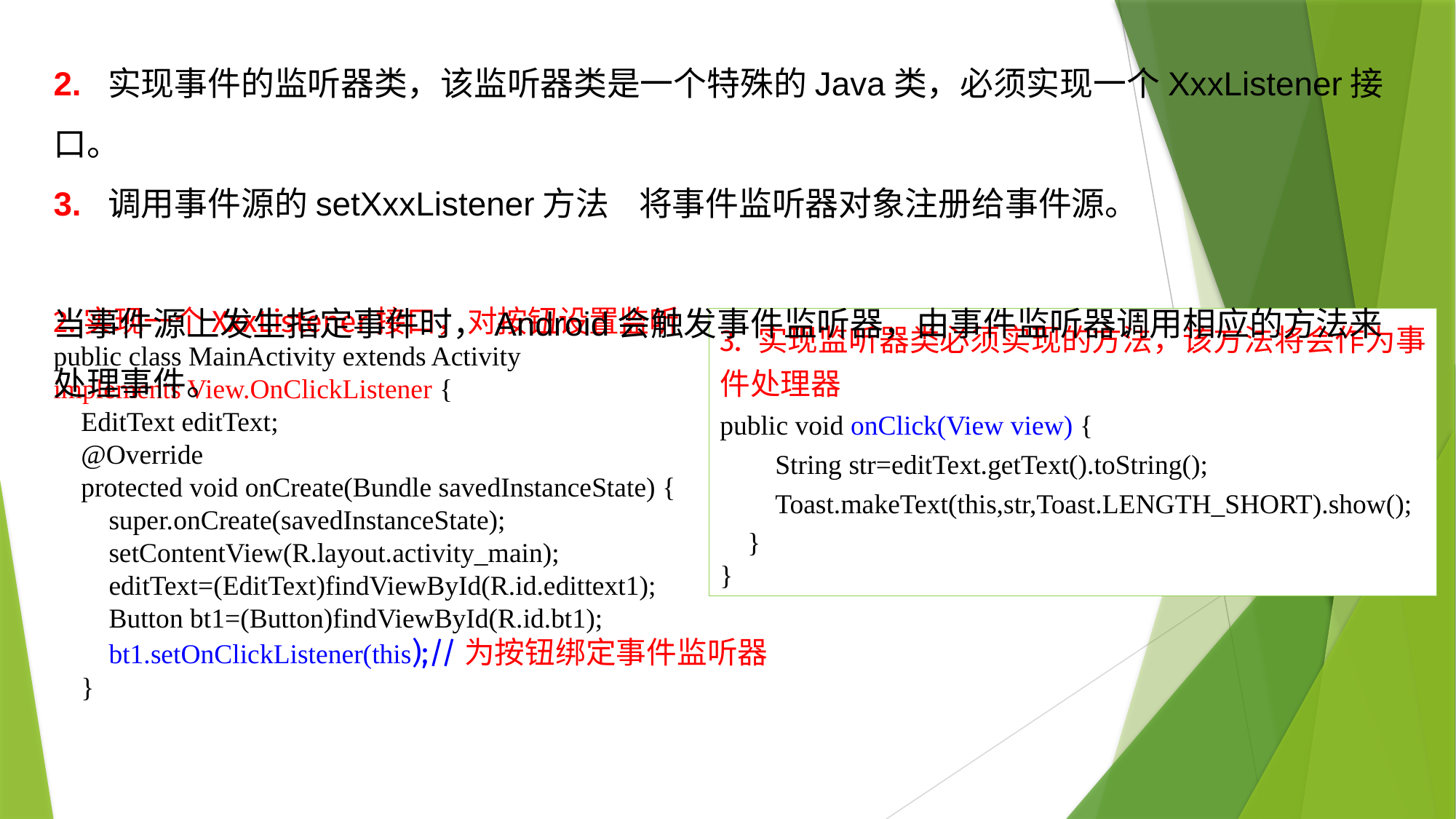

2.  实现事件的监听器类，该监听器类是一个特殊的Java类，必须实现一个XxxListener接口。
3.  调用事件源的setXxxListener方法    将事件监听器对象注册给事件源。
当事件源上发生指定事件时，Android会触发事件监听器，由事件监听器调用相应的方法来处理事件。
2.实现一个XxxListener接口，对按钮设置监听
public class MainActivity extends Activity
implements View.OnClickListener {
    EditText editText;
    @Override
    protected void onCreate(Bundle savedInstanceState) {
        super.onCreate(savedInstanceState);
        setContentView(R.layout.activity_main);
        editText=(EditText)findViewById(R.id.edittext1);
        Button bt1=(Button)findViewById(R.id.bt1);
        bt1.setOnClickListener(this);//为按钮绑定事件监听器
    }
3. 实现监听器类必须实现的方法，该方法将会作为事件处理器
public void onClick(View view) {
        String str=editText.getText().toString();
        Toast.makeText(this,str,Toast.LENGTH_SHORT).show();
    }
}